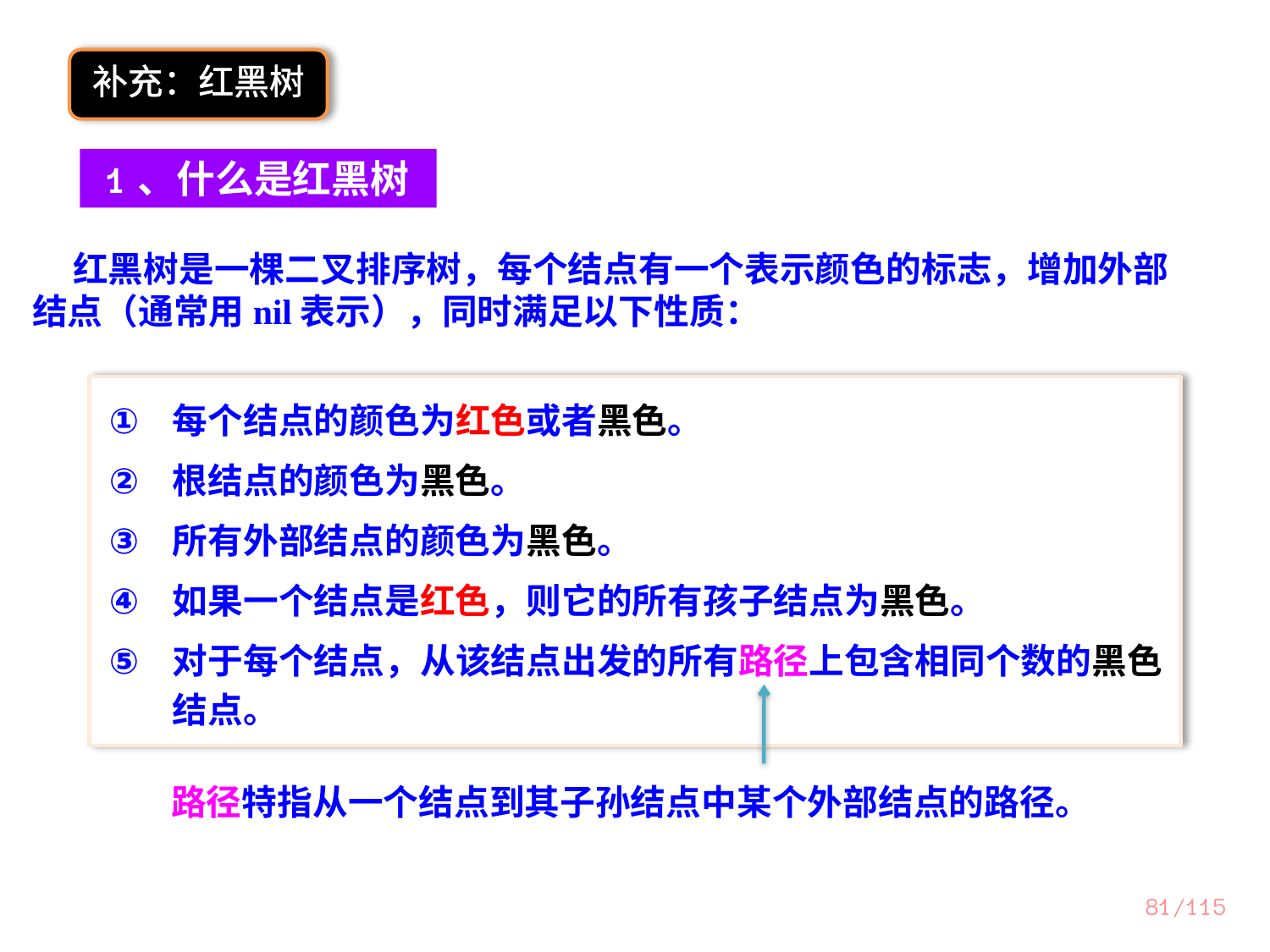

补充：红黑树
1、什么是红黑树
    红黑树是一棵二叉排序树，每个结点有一个表示颜色的标志，增加外部结点（通常用nil表示），同时满足以下性质：
每个结点的颜色为红色或者黑色。
根结点的颜色为黑色。
所有外部结点的颜色为黑色。
如果一个结点是红色，则它的所有孩子结点为黑色。
对于每个结点，从该结点出发的所有路径上包含相同个数的黑色结点。
路径特指从一个结点到其子孙结点中某个外部结点的路径。
81/115